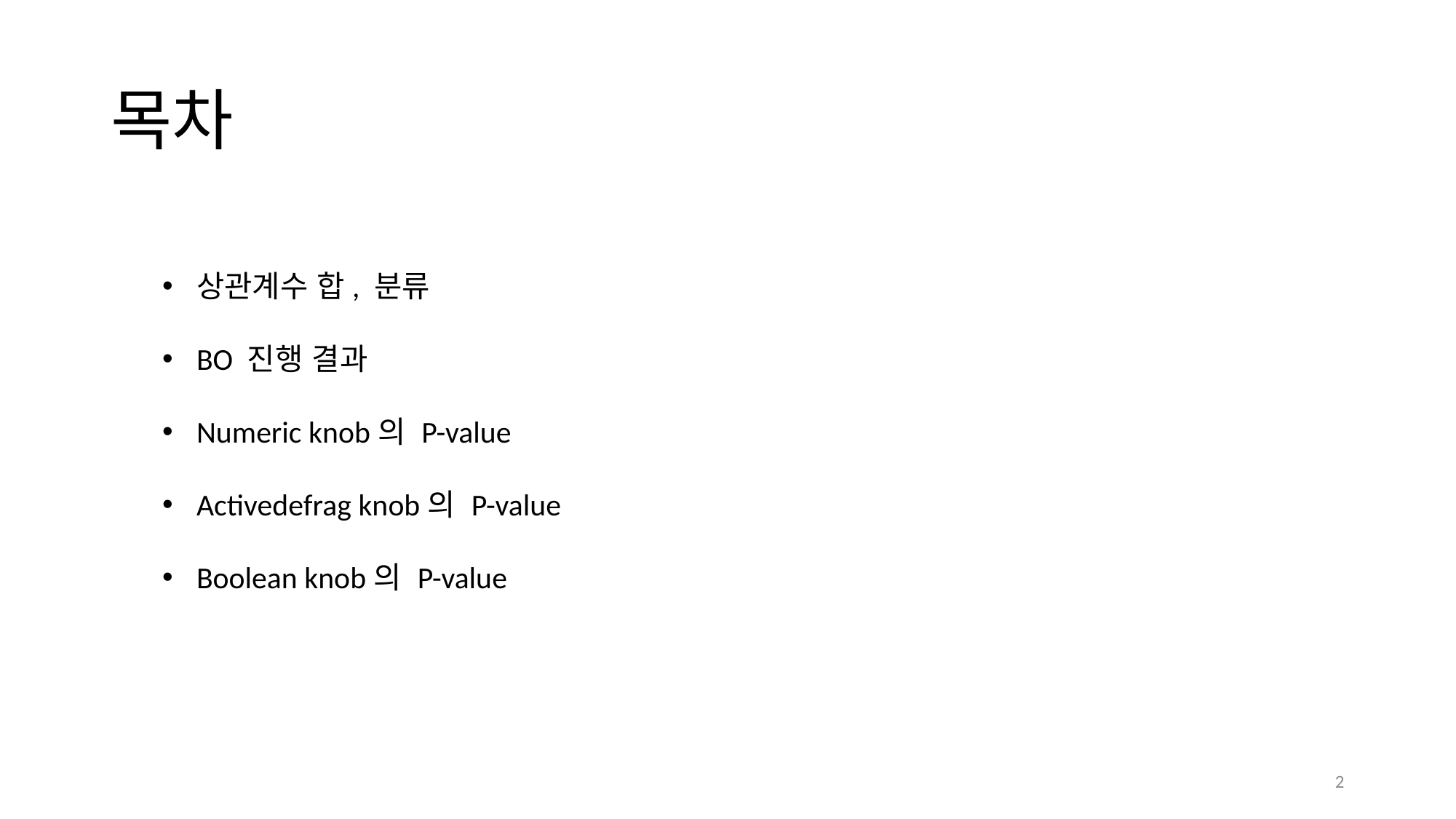

# 목차
상관계수 합, 분류
BO 진행 결과
Numeric knob의 P-value
Activedefrag knob의 P-value
Boolean knob의 P-value
2